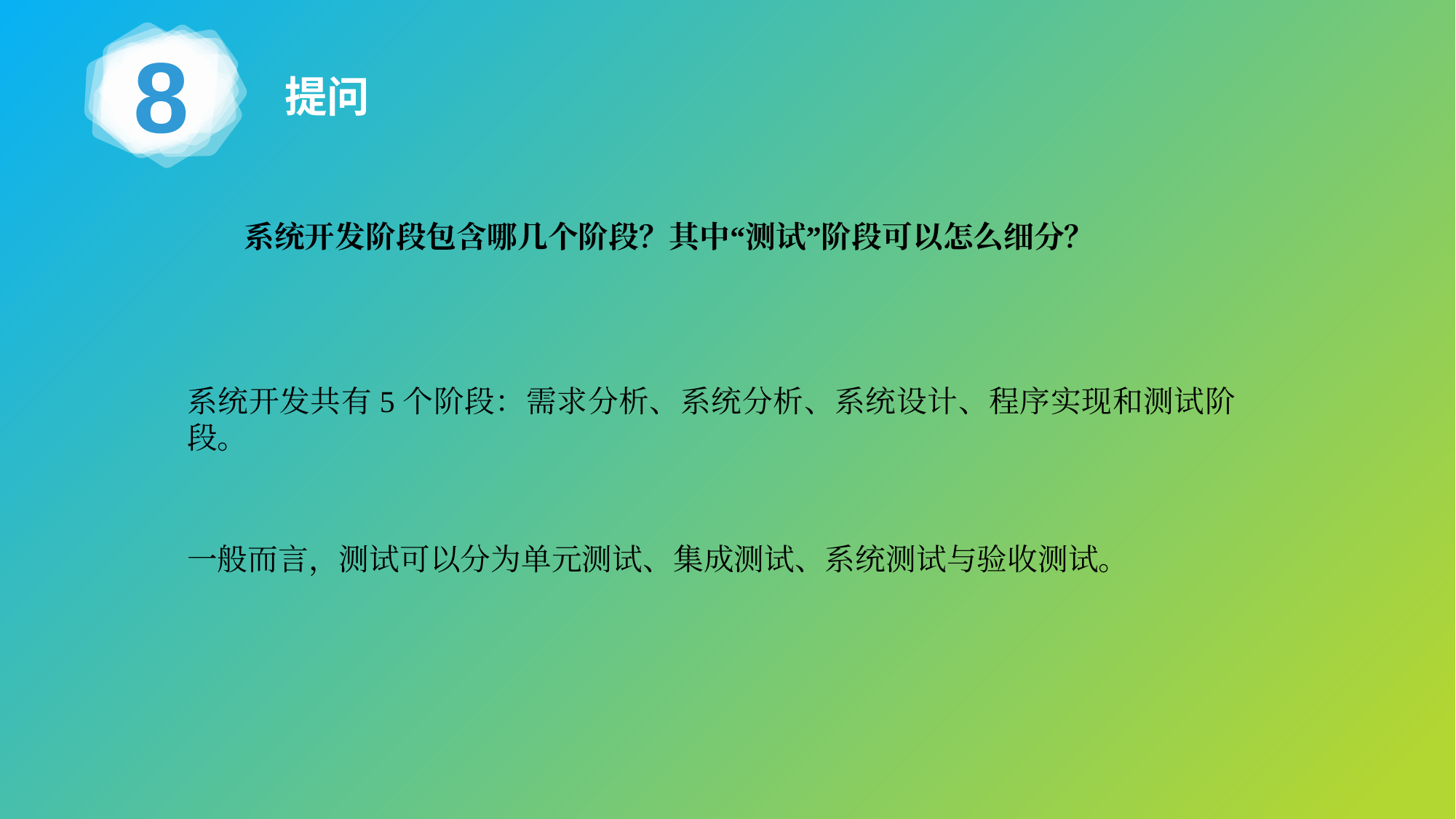

8

提问
系统开发阶段包含哪几个阶段？其中“测试”阶段可以怎么细分？
系统开发共有5个阶段：需求分析、系统分析、系统设计、程序实现和测试阶段。

一般而言，测试可以分为单元测试、集成测试、系统测试与验收测试。